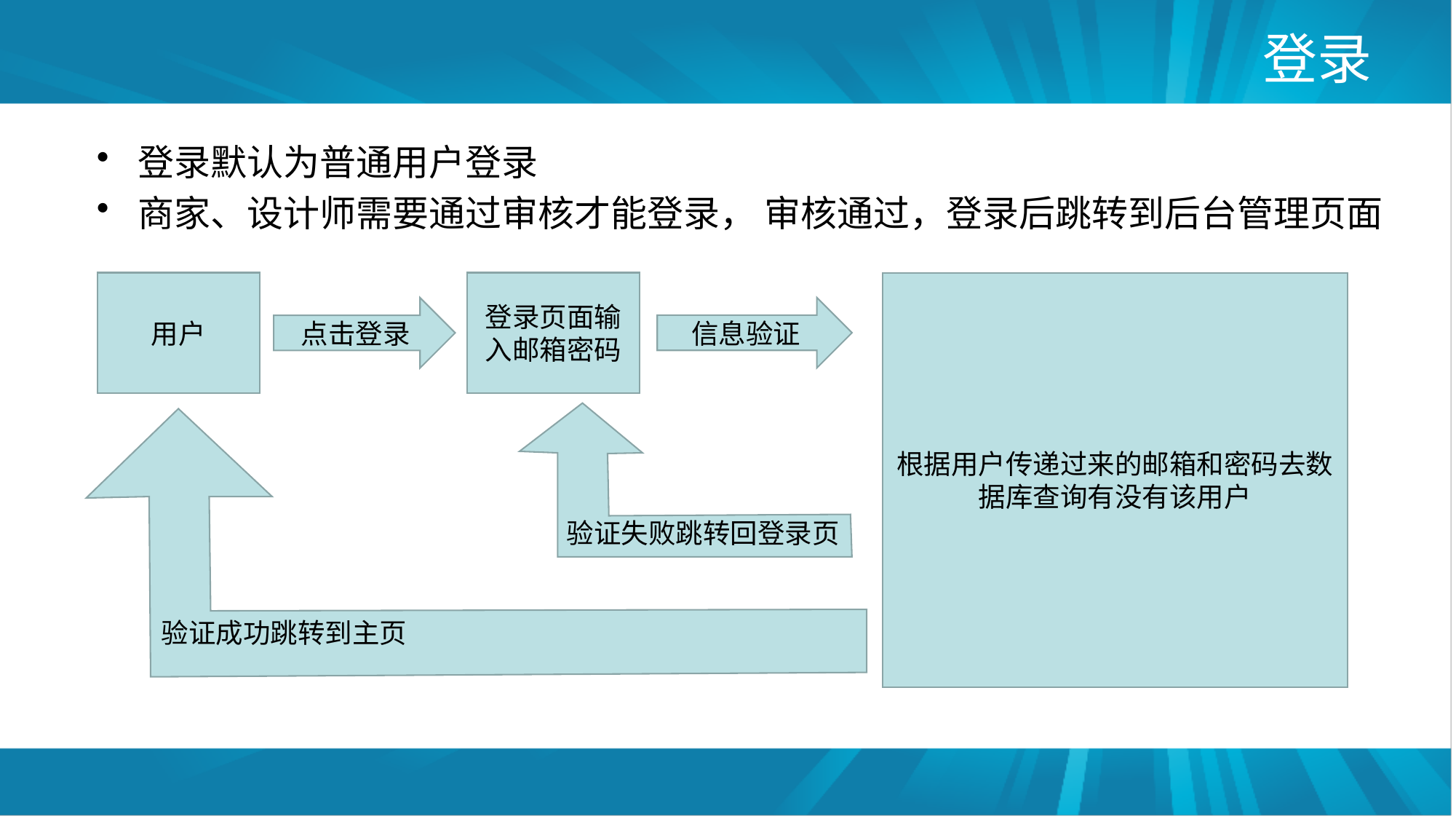

# 登录
登录默认为普通用户登录
商家、设计师需要通过审核才能登录， 审核通过，登录后跳转到后台管理页面

用户
登录页面输入邮箱密码
根据用户传递过来的邮箱和密码去数据库查询有没有该用户
信息验证
点击登录

验证失败跳转回登录页
验证成功跳转到主页